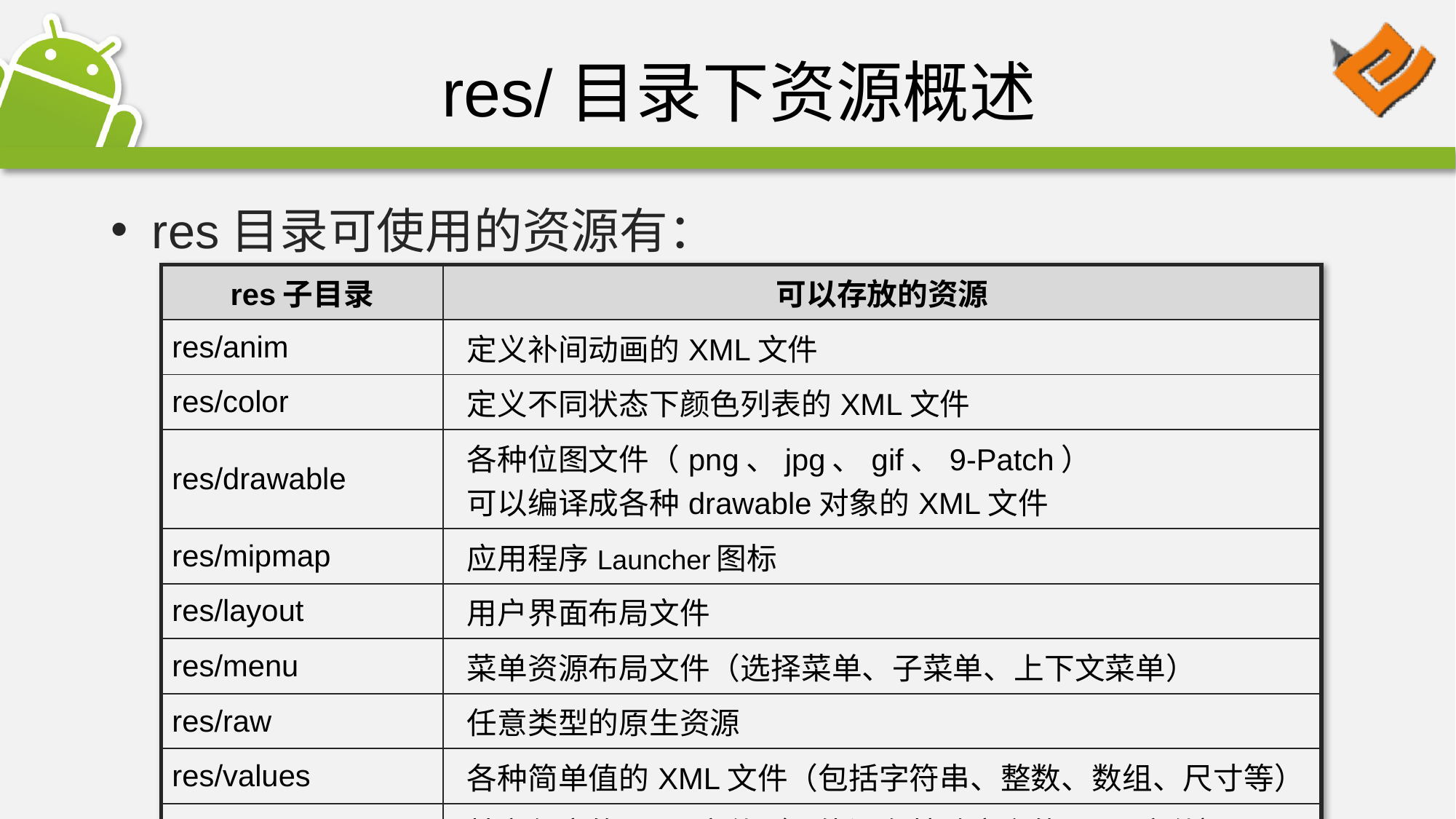

# res/目录下资源概述
res目录可使用的资源有：
| res子目录 | 可以存放的资源 |
| --- | --- |
| res/anim | 定义补间动画的XML文件 |
| res/color | 定义不同状态下颜色列表的XML文件 |
| res/drawable | 各种位图文件（png、jpg、gif、9-Patch） 可以编译成各种drawable对象的XML文件 |
| res/mipmap | 应用程序Launcher图标 |
| res/layout | 用户界面布局文件 |
| res/menu | 菜单资源布局文件（选择菜单、子菜单、上下文菜单） |
| res/raw | 任意类型的原生资源 |
| res/values | 各种简单值的XML文件（包括字符串、整数、数组、尺寸等） |
| res/xml | 其它任意的XML文件（可能没有特殊意义的XML文件） |